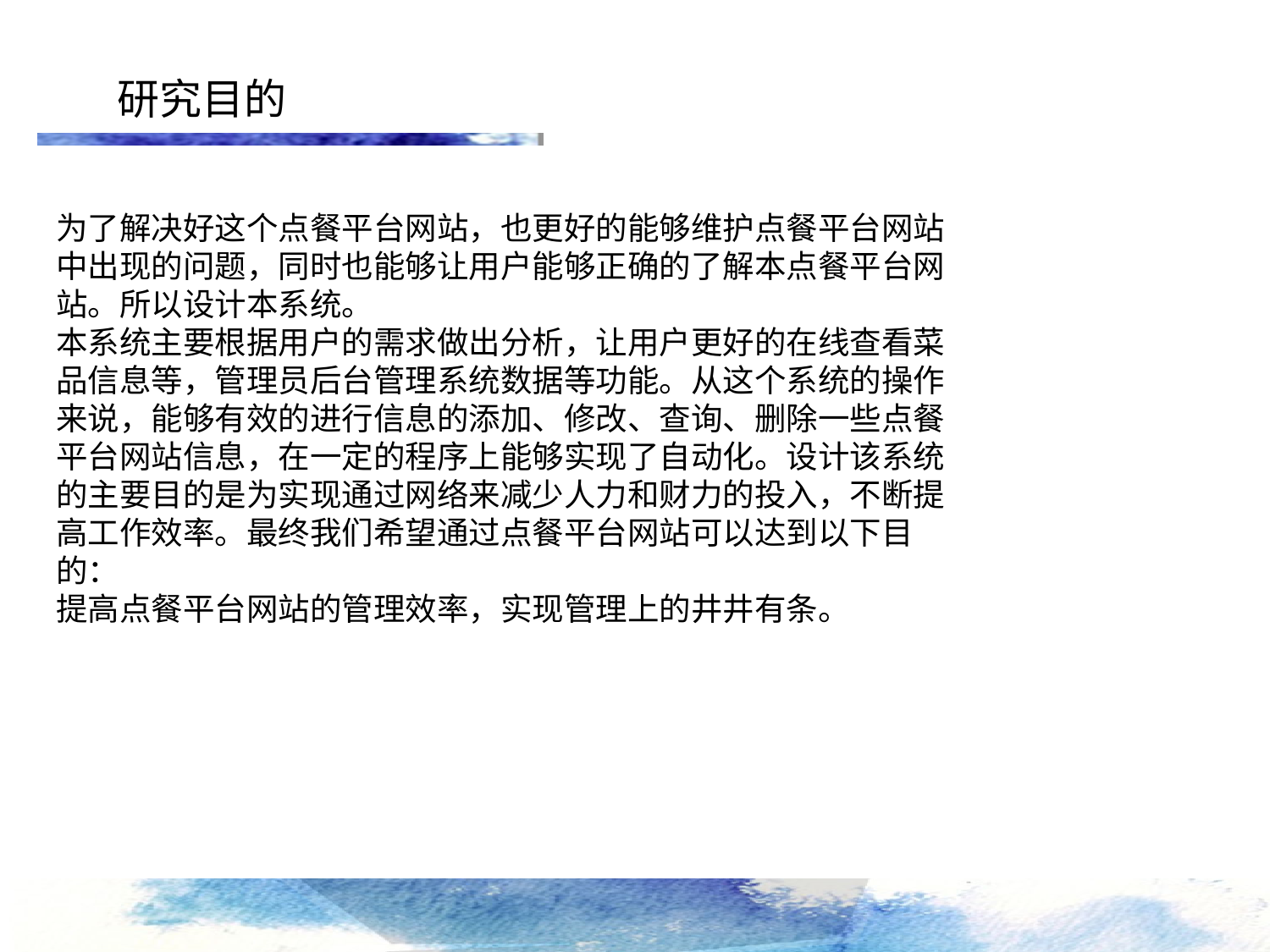

研究目的
为了解决好这个点餐平台网站，也更好的能够维护点餐平台网站中出现的问题，同时也能够让用户能够正确的了解本点餐平台网站。所以设计本系统。
本系统主要根据用户的需求做出分析，让用户更好的在线查看菜品信息等，管理员后台管理系统数据等功能。从这个系统的操作来说，能够有效的进行信息的添加、修改、查询、删除一些点餐平台网站信息，在一定的程序上能够实现了自动化。设计该系统的主要目的是为实现通过网络来减少人力和财力的投入，不断提高工作效率。最终我们希望通过点餐平台网站可以达到以下目的：
提高点餐平台网站的管理效率，实现管理上的井井有条。
点击添加文本
点击添加文本
点击添加文本
点击添加文本